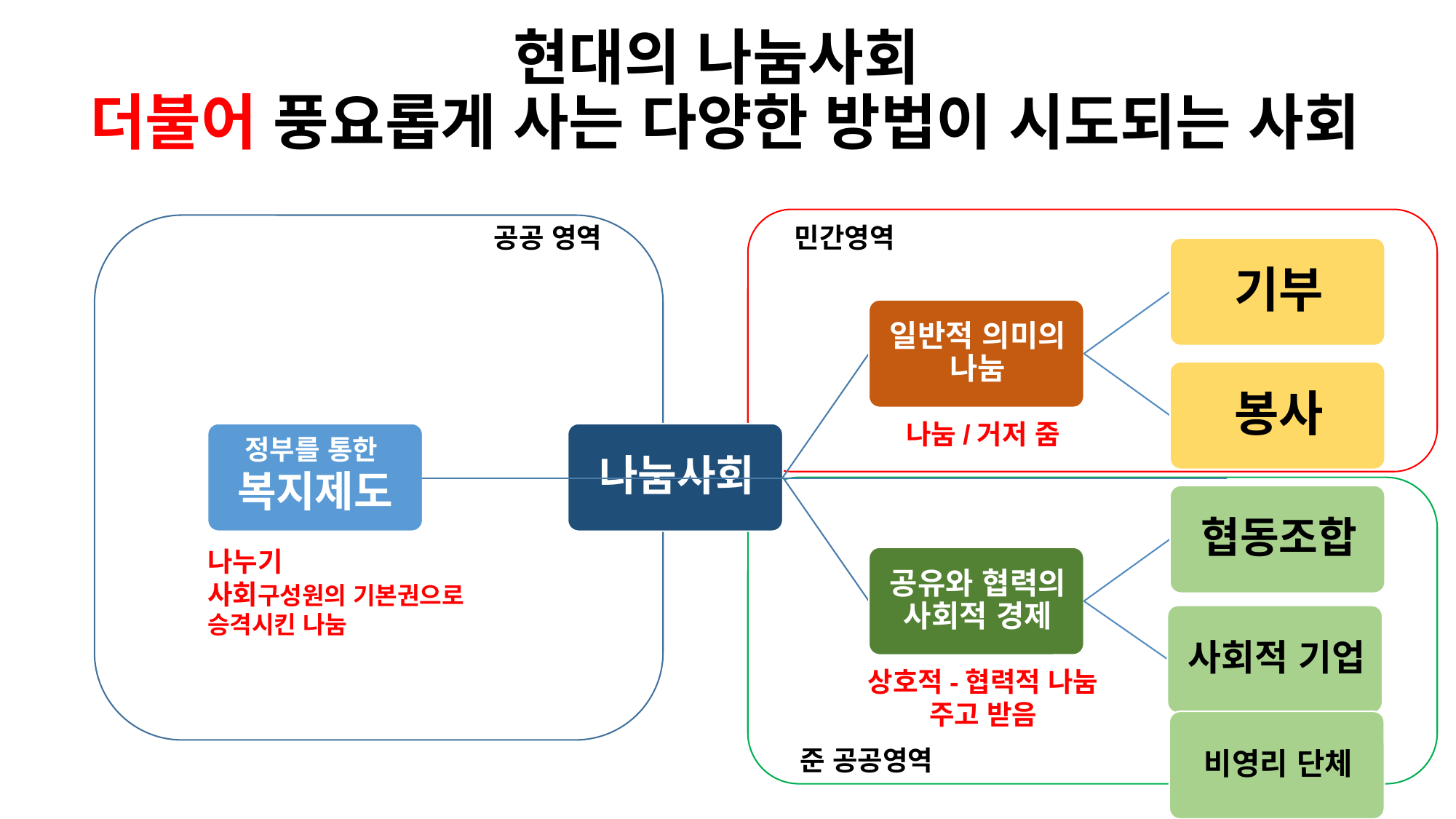

# 현대의 나눔사회 더불어 풍요롭게 사는 다양한 방법이 시도되는 사회
나눔사회

일반적 의미의 나눔

기부

봉사

공유와 협력의 사회적 경제

협동조합

사회적 기업
비영리 단체

공공 영역
민간영역

나눔/거저 줌
정부를 통한
복지제도

나누기
사회구성원의 기본권으로
승격시킨 나눔
상호적-협력적 나눔
주고 받음
준 공공영역